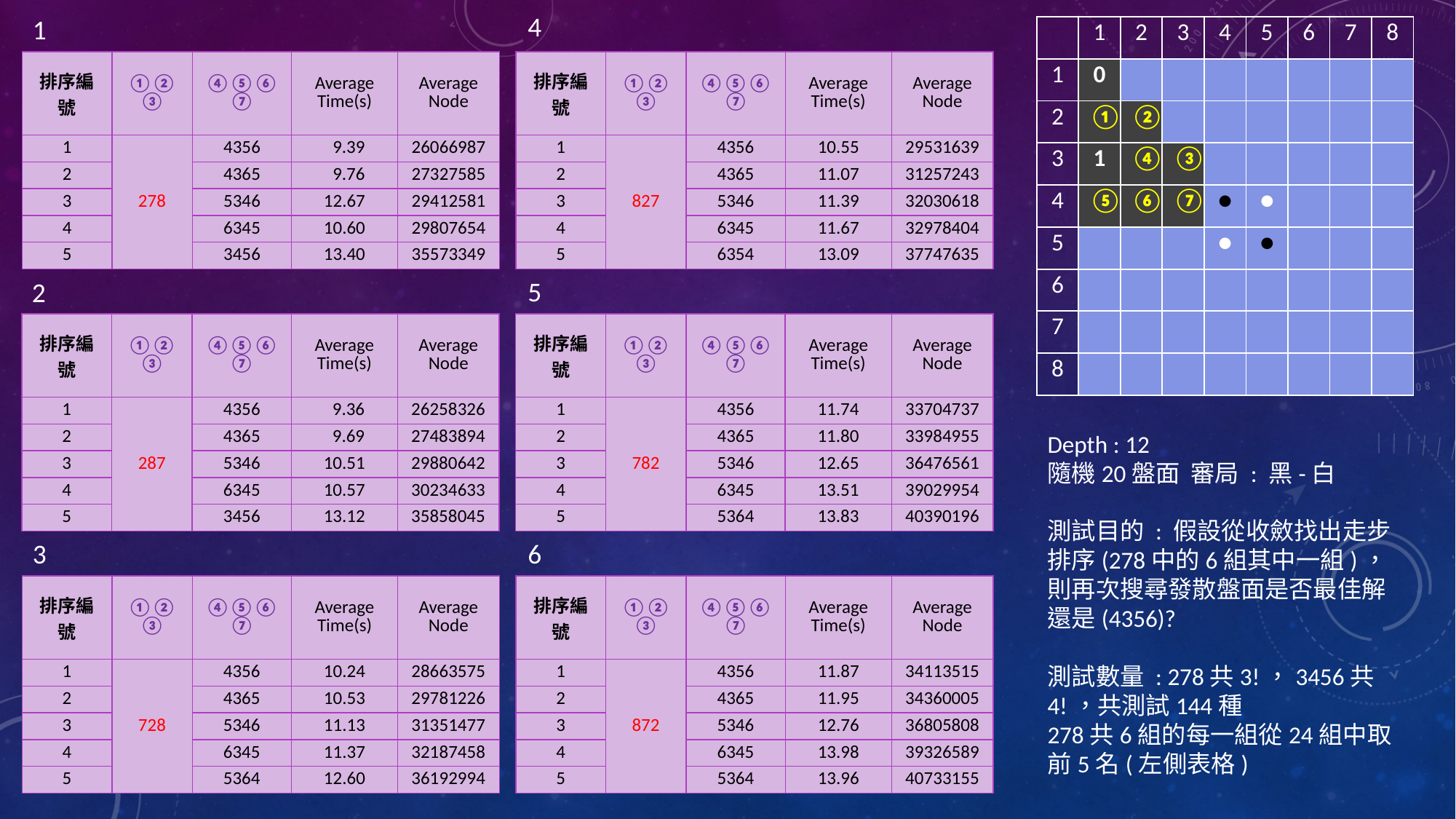

4
1
|  | 1 | 2 | 3 | 4 | 5 | 6 | 7 | 8 |
| --- | --- | --- | --- | --- | --- | --- | --- | --- |
| 1 | 0 |  |  |  |  |  |  |  |
| 2 | ① | ② |  |  |  |  |  |  |
| 3 | 1 | ④ | ③ |  |  |  |  |  |
| 4 | ⑤ | ⑥ | ⑦ | ● | ● |  |  |  |
| 5 |  |  |  | ● | ● |  |  |  |
| 6 |  |  |  |  |  |  |  |  |
| 7 |  |  |  |  |  |  |  |  |
| 8 |  |  |  |  |  |  |  |  |
| 排序編號 | ①②③ | ④⑤⑥⑦ | Average Time(s) | Average Node |
| --- | --- | --- | --- | --- |
| 1 | 278 | 4356 | 9.39 | 26066987 |
| 2 |  | 4365 | 9.76 | 27327585 |
| 3 |  | 5346 | 12.67 | 29412581 |
| 4 |  | 6345 | 10.60 | 29807654 |
| 5 |  | 3456 | 13.40 | 35573349 |
| 排序編號 | ①②③ | ④⑤⑥⑦ | Average Time(s) | Average Node |
| --- | --- | --- | --- | --- |
| 1 | 827 | 4356 | 10.55 | 29531639 |
| 2 |  | 4365 | 11.07 | 31257243 |
| 3 |  | 5346 | 11.39 | 32030618 |
| 4 |  | 6345 | 11.67 | 32978404 |
| 5 |  | 6354 | 13.09 | 37747635 |
5
2
| 排序編號 | ①②③ | ④⑤⑥⑦ | Average Time(s) | Average Node |
| --- | --- | --- | --- | --- |
| 1 | 782 | 4356 | 11.74 | 33704737 |
| 2 |  | 4365 | 11.80 | 33984955 |
| 3 |  | 5346 | 12.65 | 36476561 |
| 4 |  | 6345 | 13.51 | 39029954 |
| 5 |  | 5364 | 13.83 | 40390196 |
| 排序編號 | ①②③ | ④⑤⑥⑦ | Average Time(s) | Average Node |
| --- | --- | --- | --- | --- |
| 1 | 287 | 4356 | 9.36 | 26258326 |
| 2 |  | 4365 | 9.69 | 27483894 |
| 3 |  | 5346 | 10.51 | 29880642 |
| 4 |  | 6345 | 10.57 | 30234633 |
| 5 |  | 3456 | 13.12 | 35858045 |
Depth : 12
隨機20盤面  審局 : 黑-白

測試目的 : 假設從收斂找出走步排序(278中的6組其中一組)，則再次搜尋發散盤面是否最佳解還是(4356)?

測試數量 : 278共3!，3456共4!，共測試144種
278共6組的每一組從24組中取前5名(左側表格)
3
6
| 排序編號 | ①②③ | ④⑤⑥⑦ | Average Time(s) | Average Node |
| --- | --- | --- | --- | --- |
| 1 | 728 | 4356 | 10.24 | 28663575 |
| 2 |  | 4365 | 10.53 | 29781226 |
| 3 |  | 5346 | 11.13 | 31351477 |
| 4 |  | 6345 | 11.37 | 32187458 |
| 5 |  | 5364 | 12.60 | 36192994 |
| 排序編號 | ①②③ | ④⑤⑥⑦ | Average Time(s) | Average Node |
| --- | --- | --- | --- | --- |
| 1 | 872 | 4356 | 11.87 | 34113515 |
| 2 |  | 4365 | 11.95 | 34360005 |
| 3 |  | 5346 | 12.76 | 36805808 |
| 4 |  | 6345 | 13.98 | 39326589 |
| 5 |  | 5364 | 13.96 | 40733155 |